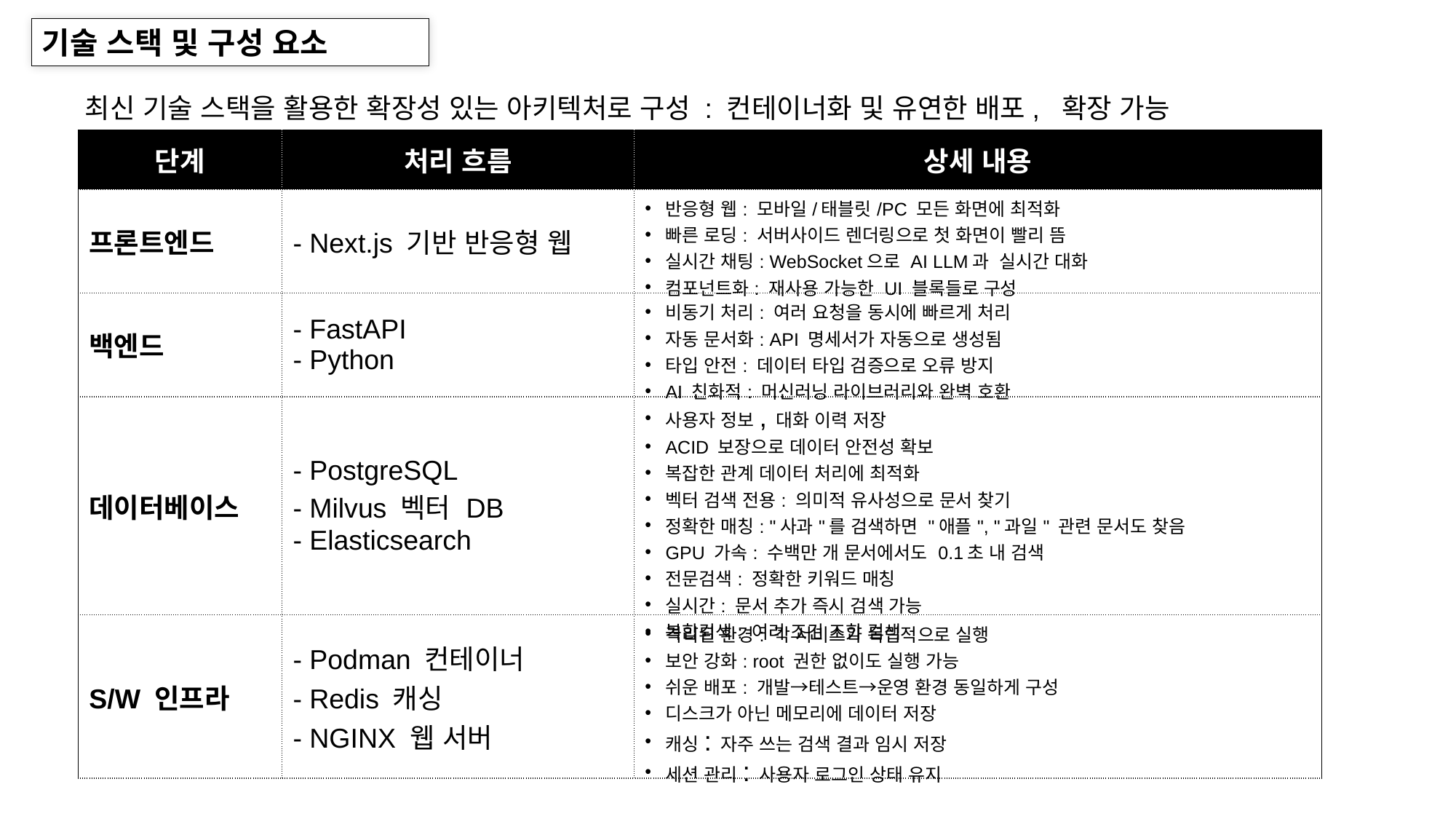

기술 스택 및 구성 요소
최신 기술 스택을 활용한 확장성 있는 아키텍처로 구성 : 컨테이너화 및 유연한 배포,  확장 가능
| 단계 | 처리 흐름 | 상세 내용 |
| --- | --- | --- |
| 프론트엔드 | - Next.js 기반 반응형 웹 | 반응형 웹: 모바일/태블릿/PC 모든 화면에 최적화 빠른 로딩: 서버사이드 렌더링으로 첫 화면이 빨리 뜸 실시간 채팅: WebSocket으로 AI LLM과 실시간 대화 컴포넌트화: 재사용 가능한 UI 블록들로 구성 |
| 백엔드 | - FastAPI - Python | 비동기 처리: 여러 요청을 동시에 빠르게 처리 자동 문서화: API 명세서가 자동으로 생성됨 타입 안전: 데이터 타입 검증으로 오류 방지 AI 친화적: 머신러닝 라이브러리와 완벽 호환 |
| 데이터베이스 | - PostgreSQL - Milvus 벡터 DB - Elasticsearch | 사용자 정보, 대화 이력 저장 ACID 보장으로 데이터 안전성 확보 복잡한 관계 데이터 처리에 최적화 벡터 검색 전용: 의미적 유사성으로 문서 찾기 정확한 매칭: "사과"를 검색하면 "애플", "과일" 관련 문서도 찾음 GPU 가속: 수백만 개 문서에서도 0.1초 내 검색 전문검색: 정확한 키워드 매칭 실시간: 문서 추가 즉시 검색 가능 복합검색: 여러 조건 조합 검색 |
| S/W 인프라 | - Podman 컨테이너 - Redis 캐싱 - NGINX 웹 서버 | 격리된 환경: 각 서비스가 독립적으로 실행 보안 강화: root 권한 없이도 실행 가능 쉬운 배포: 개발→테스트→운영 환경 동일하게 구성 디스크가 아닌 메모리에 데이터 저장 캐싱: 자주 쓰는 검색 결과 임시 저장 세션 관리: 사용자 로그인 상태 유지 |